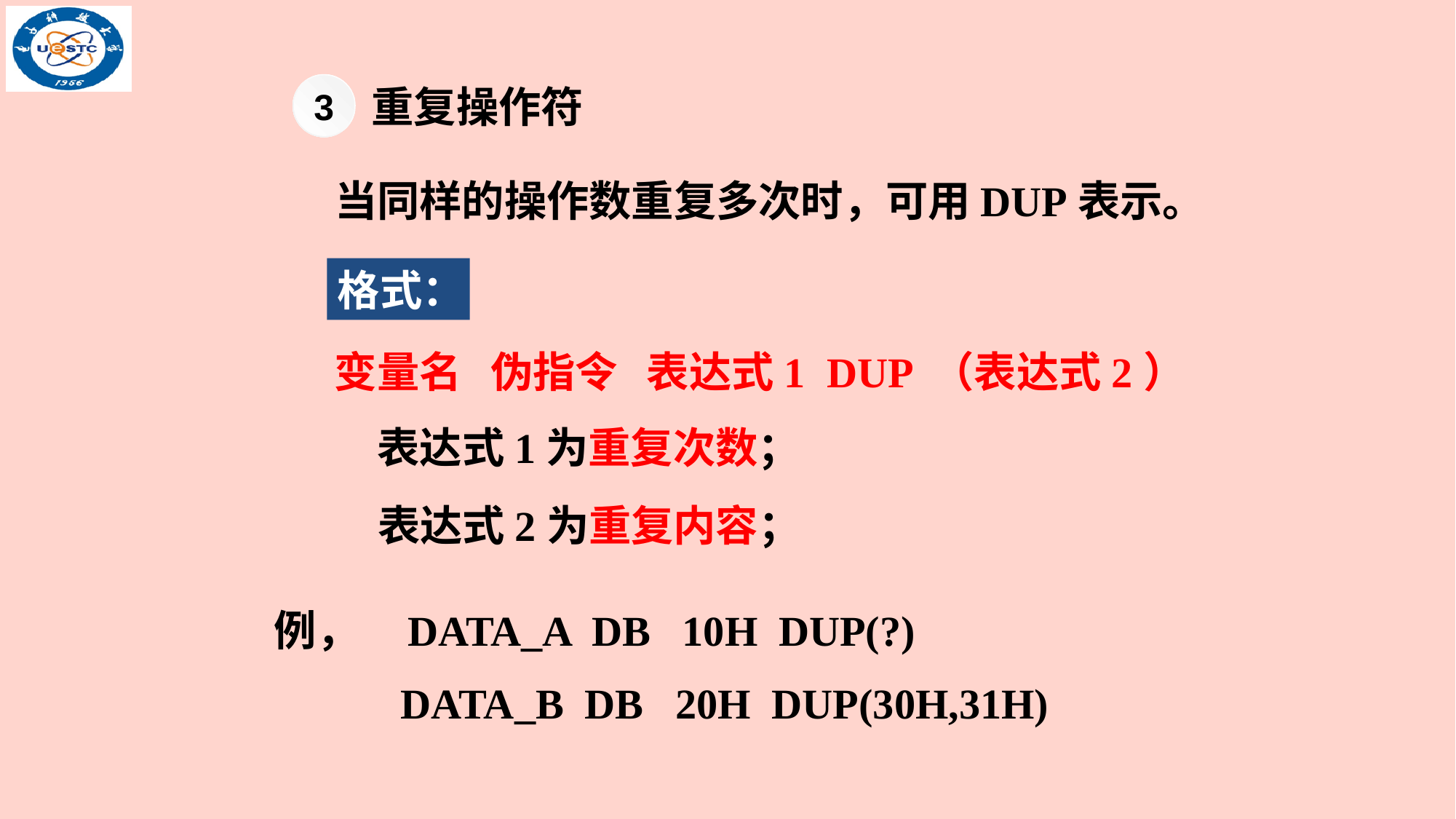

3
重复操作符
当同样的操作数重复多次时，可用DUP表示。
格式：
变量名   伪指令   表达式1  DUP （表达式2）
表达式1为重复次数；
表达式2为重复内容；
例，    DATA_A  DB   10H  DUP(?)
            DATA_B  DB   20H  DUP(30H,31H)